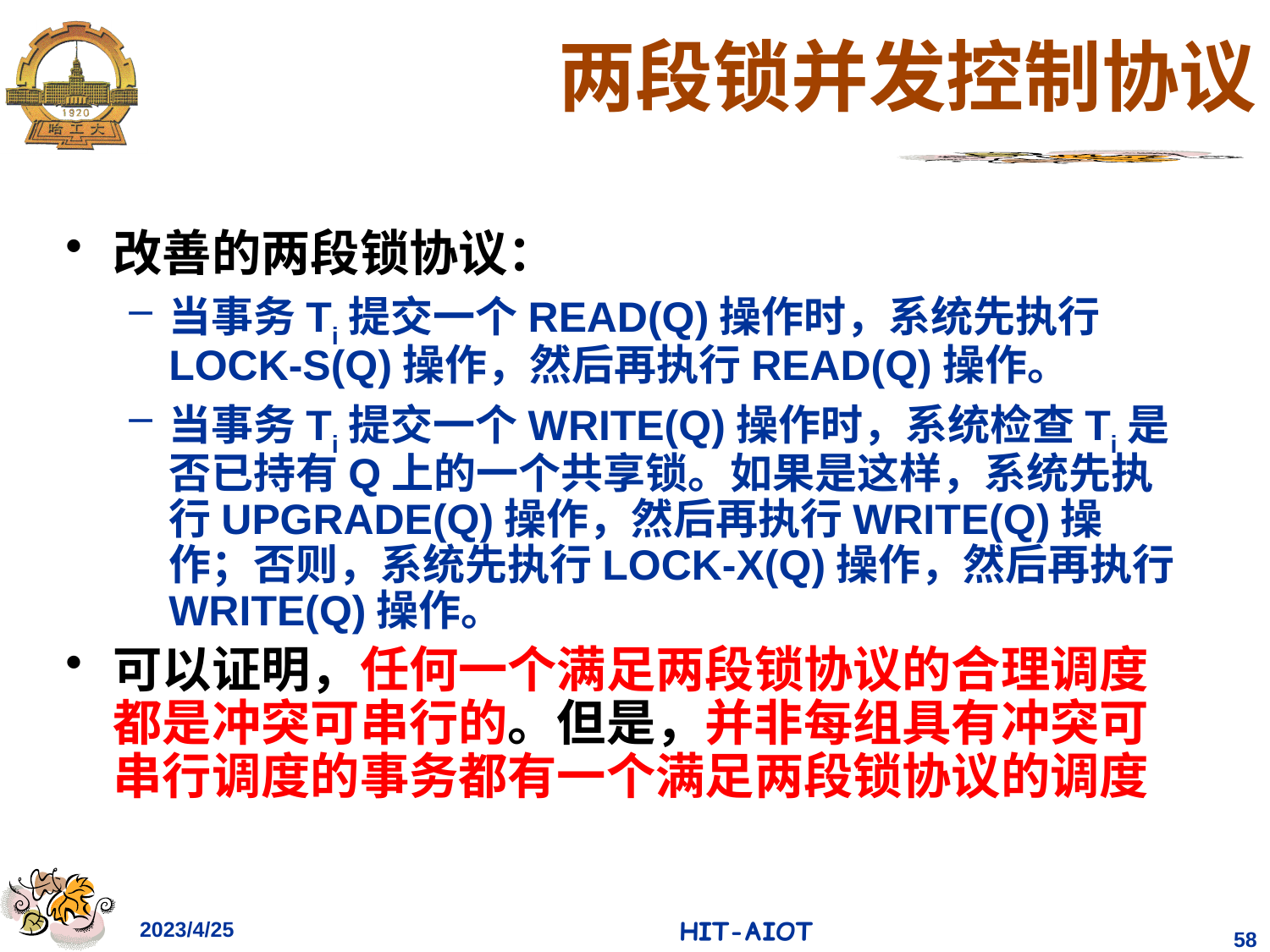

# 两段锁并发控制协议
改善的两段锁协议：
当事务Ti提交一个READ(Q)操作时，系统先执行LOCK-S(Q)操作，然后再执行READ(Q)操作。
当事务Ti提交一个WRITE(Q)操作时，系统检查Ti是否已持有Q上的一个共享锁。如果是这样，系统先执行UPGRADE(Q)操作，然后再执行WRITE(Q)操作；否则，系统先执行LOCK-X(Q)操作，然后再执行WRITE(Q)操作。
可以证明，任何一个满足两段锁协议的合理调度都是冲突可串行的。但是，并非每组具有冲突可串行调度的事务都有一个满足两段锁协议的调度
2023/4/25
HIT-AIOT
58